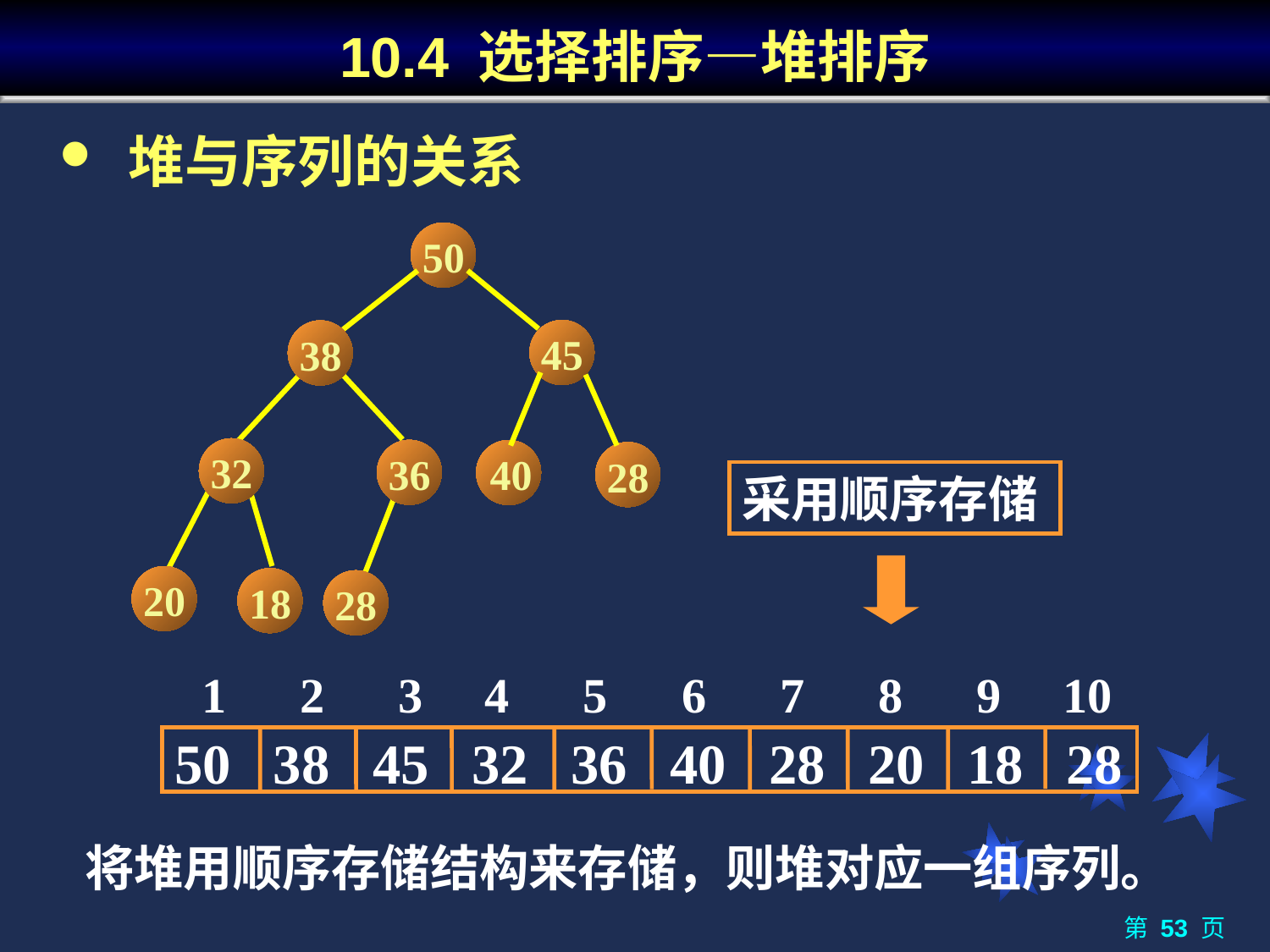

# 10.4 选择排序—堆排序
 堆与序列的关系

50

45
38

32
36
40
28

20
18
28
采用顺序存储

1      2      3     4      5      6      7      8      9     10

50   38   45   32   36   40   28   20   18   28

将堆用顺序存储结构来存储，则堆对应一组序列。
第 53 页